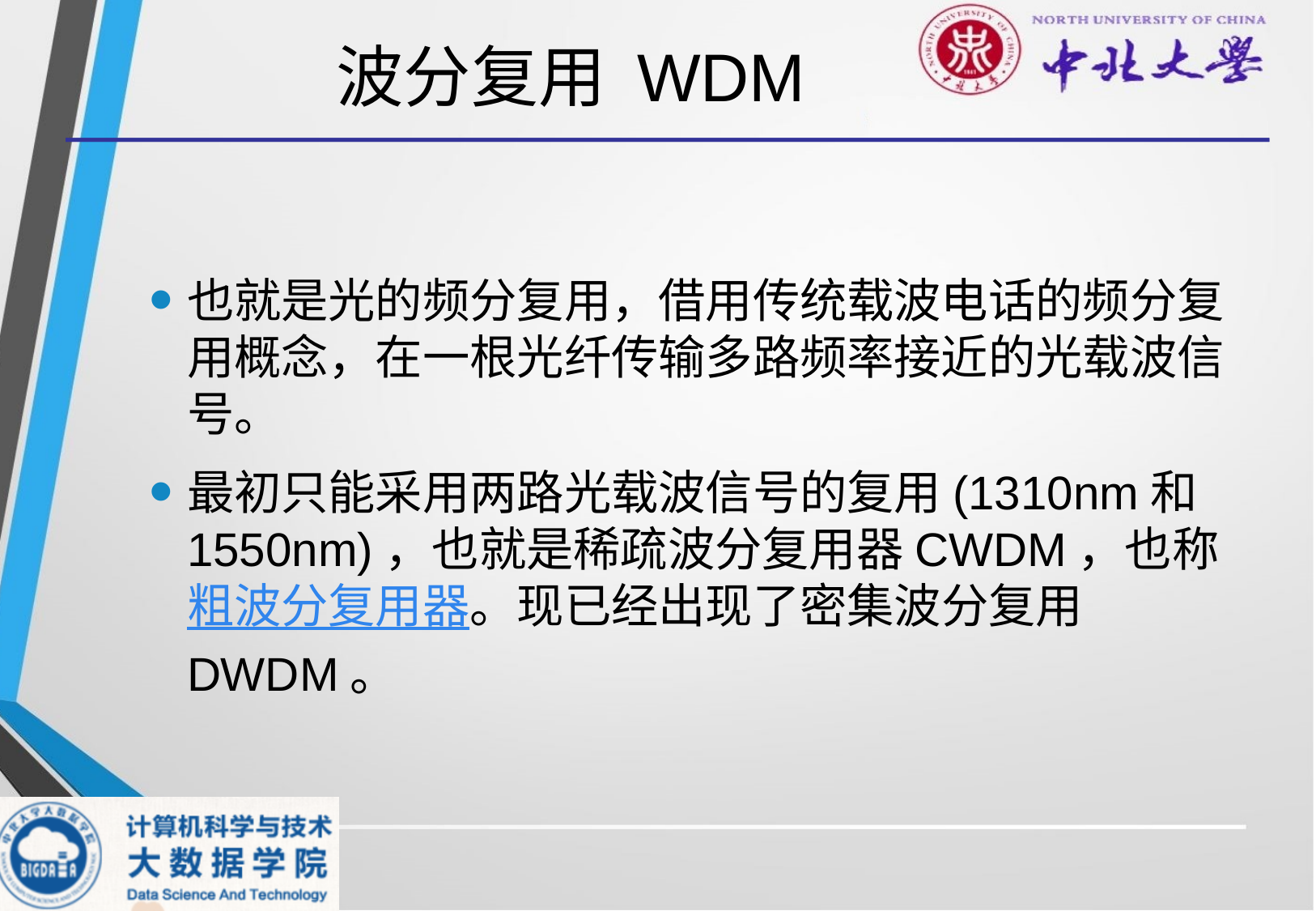

# 波分复用 WDM
也就是光的频分复用，借用传统载波电话的频分复用概念，在一根光纤传输多路频率接近的光载波信号。
最初只能采用两路光载波信号的复用(1310nm和1550nm)，也就是稀疏波分复用器CWDM，也称粗波分复用器。现已经出现了密集波分复用DWDM。
9